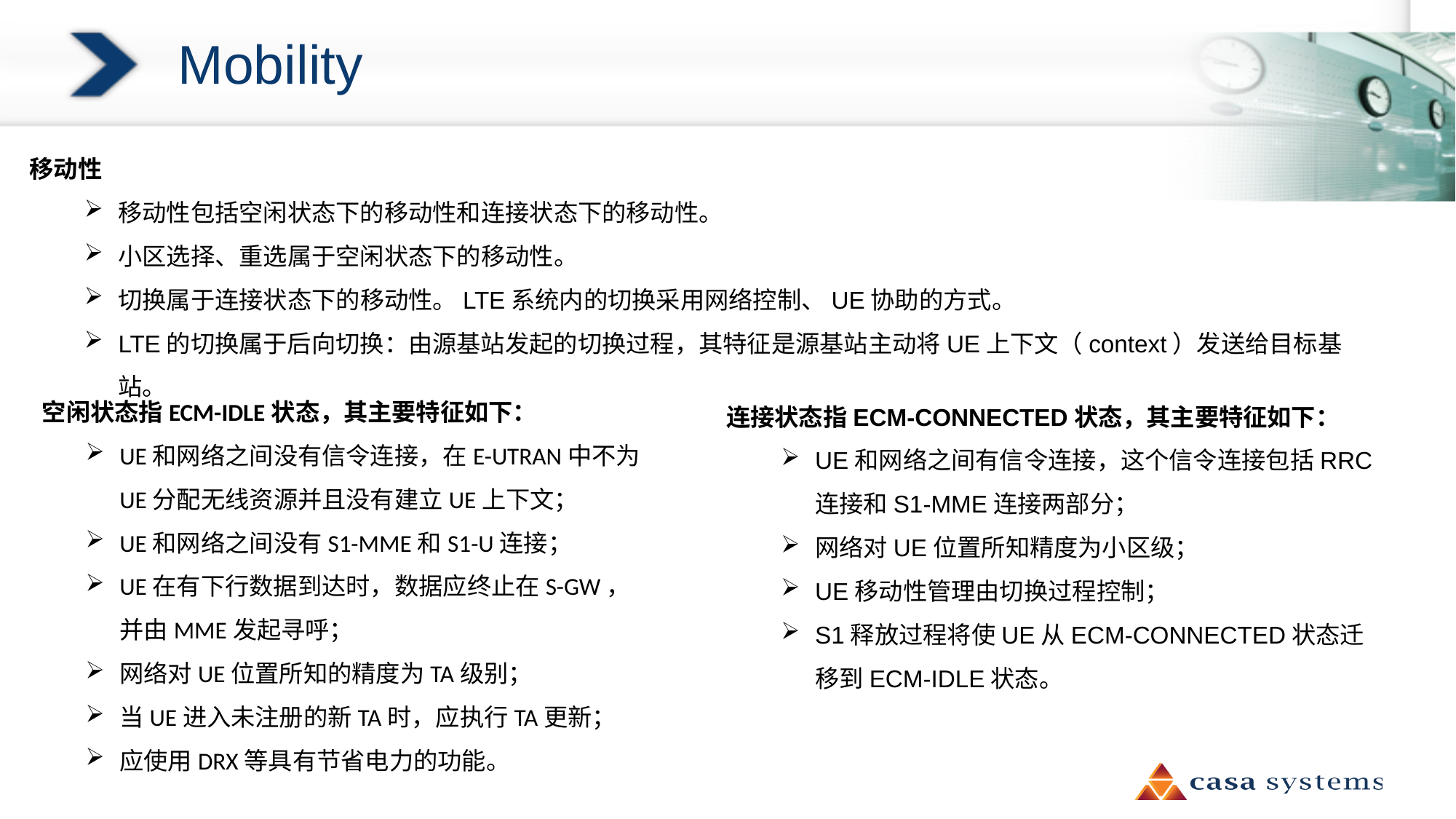

# Mobility
移动性
移动性包括空闲状态下的移动性和连接状态下的移动性。
小区选择、重选属于空闲状态下的移动性。
切换属于连接状态下的移动性。LTE系统内的切换采用网络控制、UE协助的方式。
LTE的切换属于后向切换：由源基站发起的切换过程，其特征是源基站主动将UE上下文（context）发送给目标基站。
 空闲状态指ECM-IDLE状态，其主要特征如下：
UE和网络之间没有信令连接，在E-UTRAN中不为UE分配无线资源并且没有建立UE上下文；
UE和网络之间没有S1-MME和S1-U连接；
UE在有下行数据到达时，数据应终止在S-GW，并由MME发起寻呼；
网络对UE位置所知的精度为TA级别；
当UE进入未注册的新TA时，应执行TA更新；
应使用DRX等具有节省电力的功能。
连接状态指ECM-CONNECTED状态，其主要特征如下：
UE和网络之间有信令连接，这个信令连接包括RRC连接和S1-MME连接两部分；
网络对UE位置所知精度为小区级；
UE移动性管理由切换过程控制；
S1释放过程将使UE从ECM-CONNECTED状态迁移到ECM-IDLE状态。